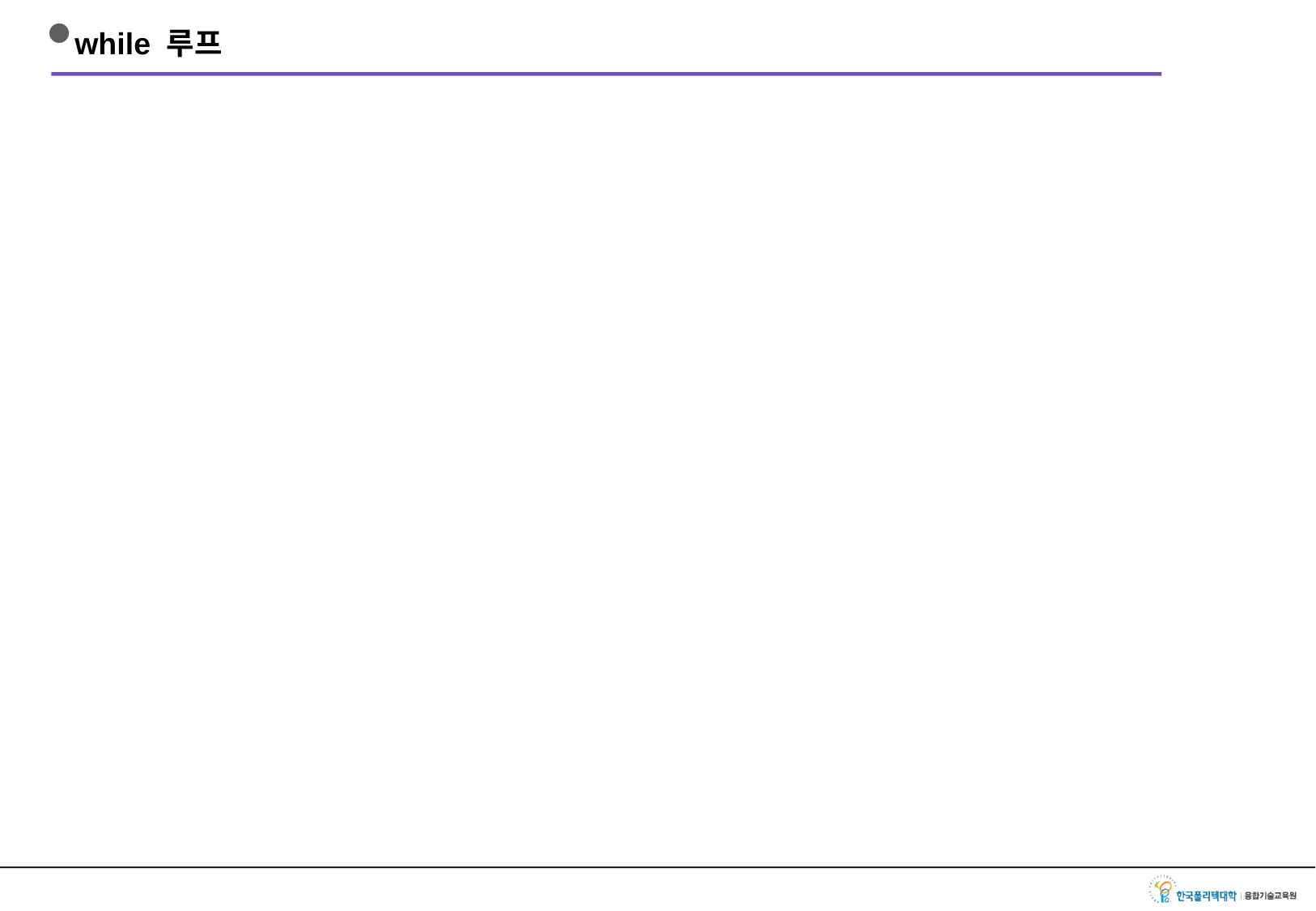

# while 루프
실행횟수를 정확히 판단하기 어려운 경우에 많이 사용

일반적으로 while(true) {… }의 형태로 작성되는 경우가 가장 많다.

초기 조건이나, 변환 조건은 자유로운 형태로 지정할 수 있다.